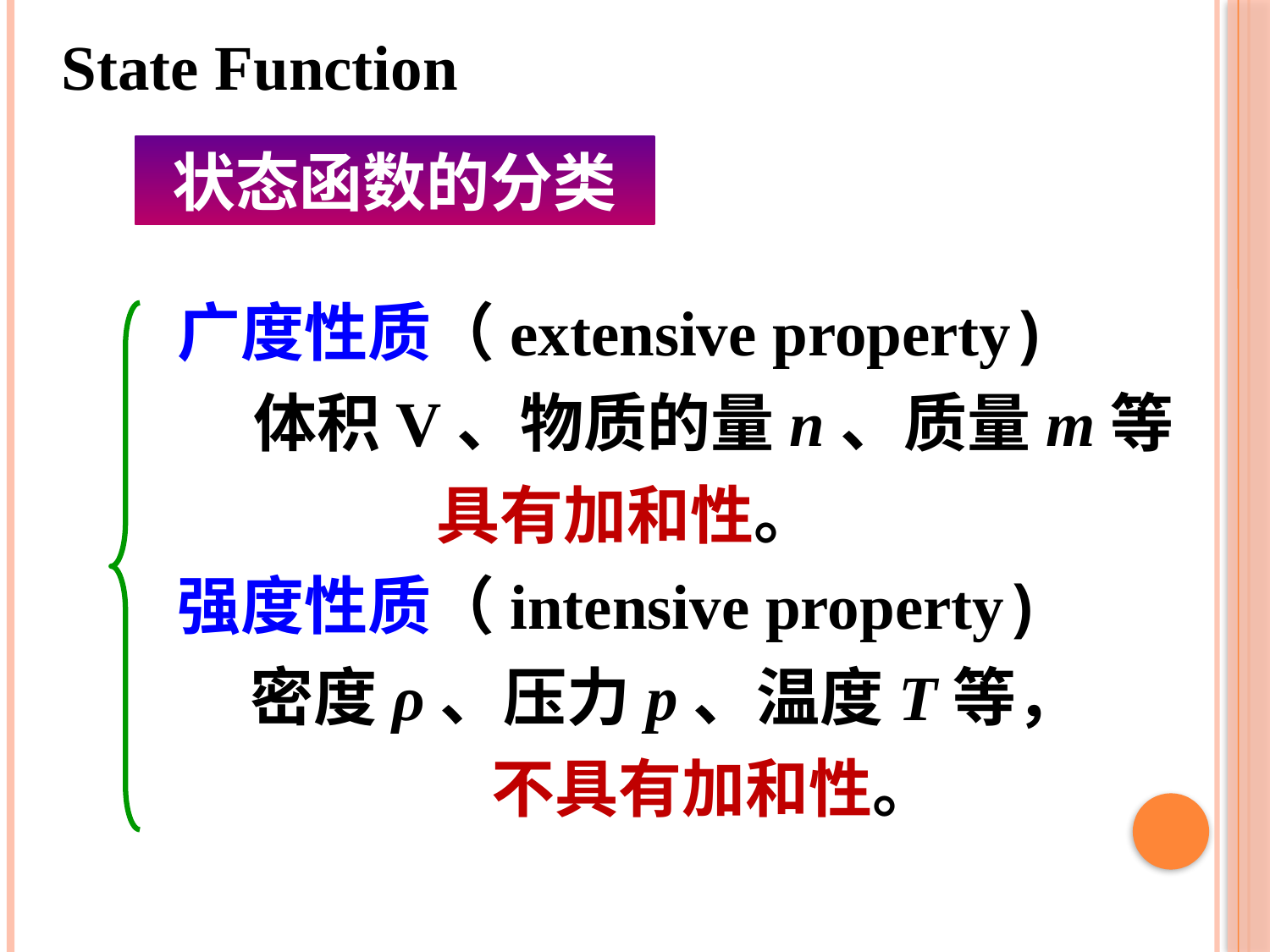

State Function
状态函数的分类
广度性质（extensive property)
    体积V、物质的量n、质量m等具有加和性。
强度性质（intensive property)
    密度ρ、压力p、温度T等，
    不具有加和性。

24